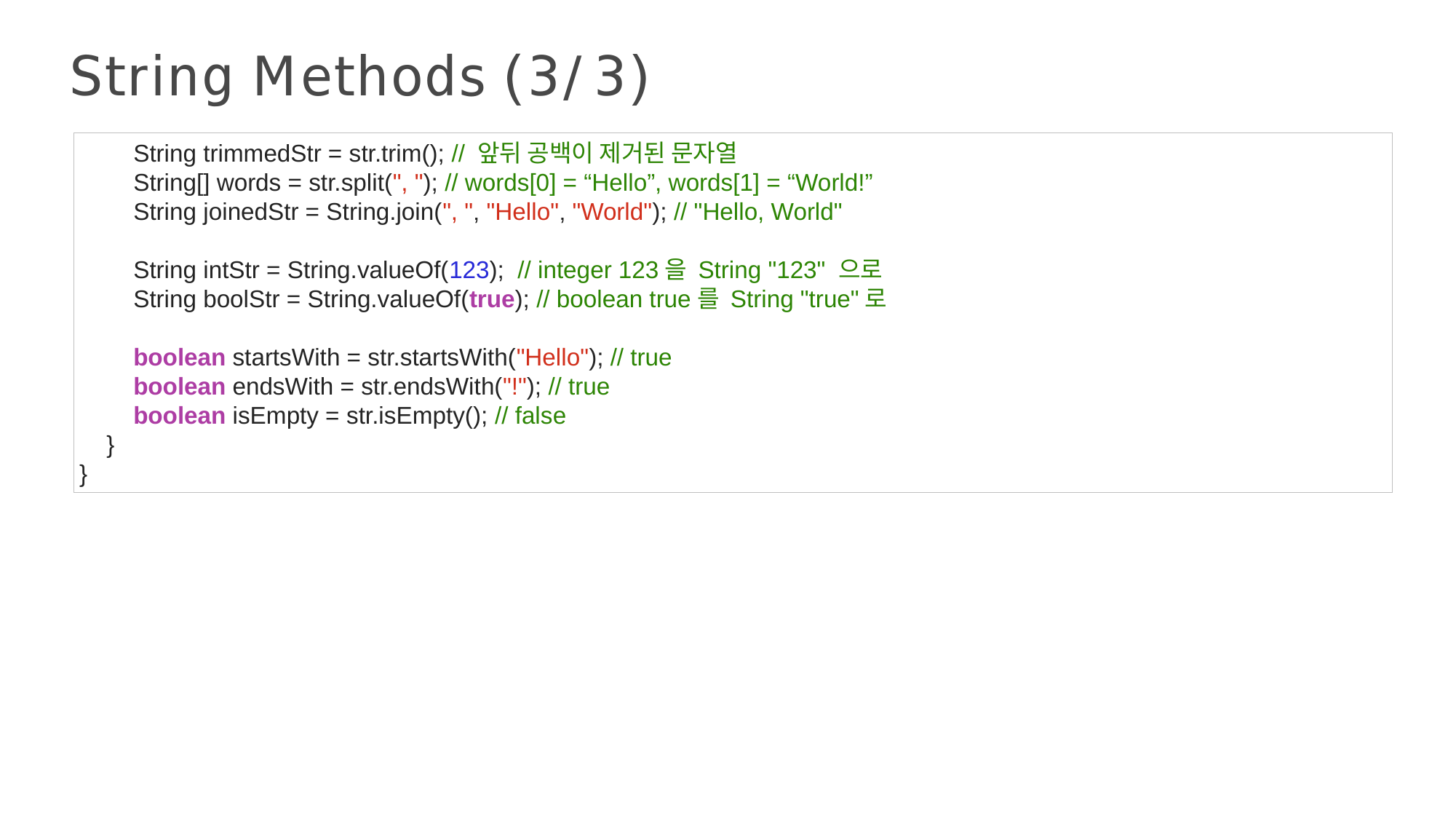

# String Methods (3/3)
        String trimmedStr = str.trim(); // 앞뒤 공백이 제거된 문자열
        String[] words = str.split(", "); // words[0] = “Hello”, words[1] = “World!”
        String joinedStr = String.join(", ", "Hello", "World"); // "Hello, World"

        String intStr = String.valueOf(123);  // integer 123을 String "123" 으로
        String boolStr = String.valueOf(true); // boolean true를 String "true"로

        boolean startsWith = str.startsWith("Hello"); // true
        boolean endsWith = str.endsWith("!"); // true
        boolean isEmpty = str.isEmpty(); // false
    }
}
17